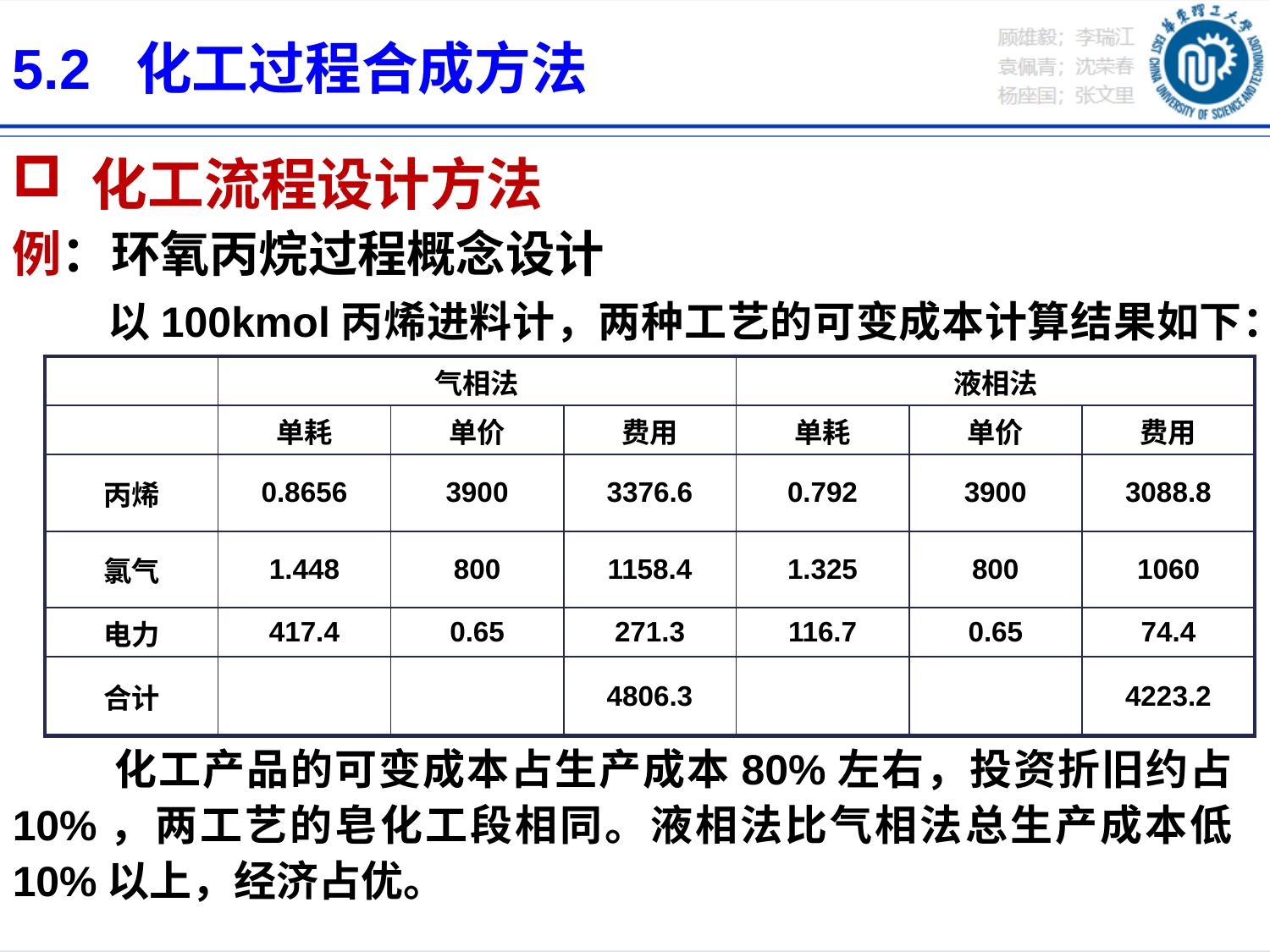

5.2  化工过程合成方法
 化工流程设计方法
例：环氧丙烷过程概念设计
       以100kmol丙烯进料计，两种工艺的可变成本计算结果如下：

        化工产品的可变成本占生产成本80%左右，投资折旧约占10%，两工艺的皂化工段相同。液相法比气相法总生产成本低10%以上，经济占优。
|  | 气相法 |  |  | 液相法 |  |  |
| --- | --- | --- | --- | --- | --- | --- |
|  | 单耗 | 单价 | 费用 | 单耗 | 单价 | 费用 |
| 丙烯 | 0.8656 | 3900 | 3376.6 | 0.792 | 3900 | 3088.8 |
| 氯气 | 1.448 | 800 | 1158.4 | 1.325 | 800 | 1060 |
| 电力 | 417.4 | 0.65 | 271.3 | 116.7 | 0.65 | 74.4 |
| 合计 |  |  | 4806.3 |  |  | 4223.2 |